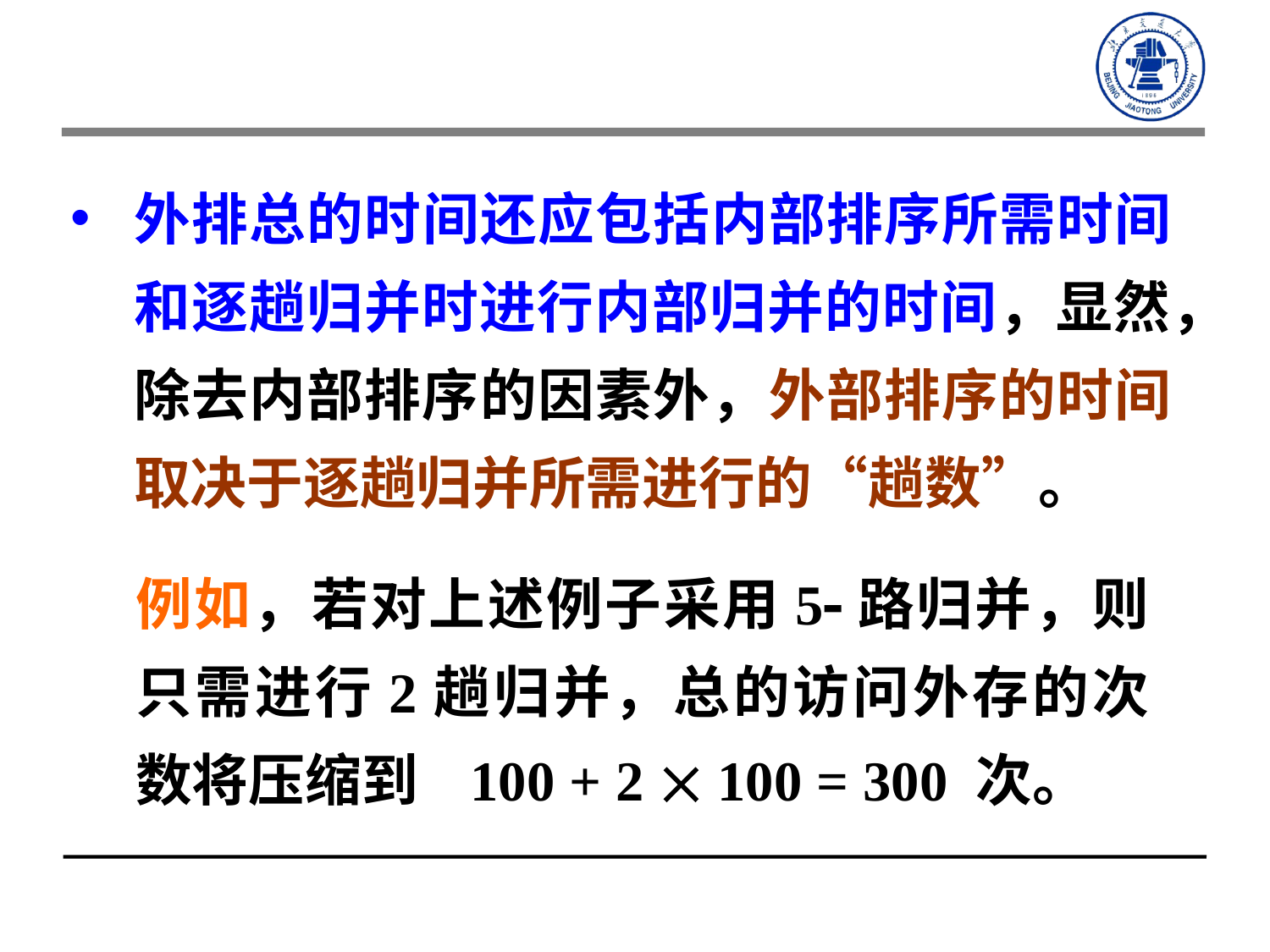

外排总的时间还应包括内部排序所需时间和逐趟归并时进行内部归并的时间，显然，除去内部排序的因素外，外部排序的时间取决于逐趟归并所需进行的“趟数”。
例如，若对上述例子采用5−路归并，则只需进行2趟归并，总的访问外存的次数将压缩到   100 + 2 × 100 = 300 次。